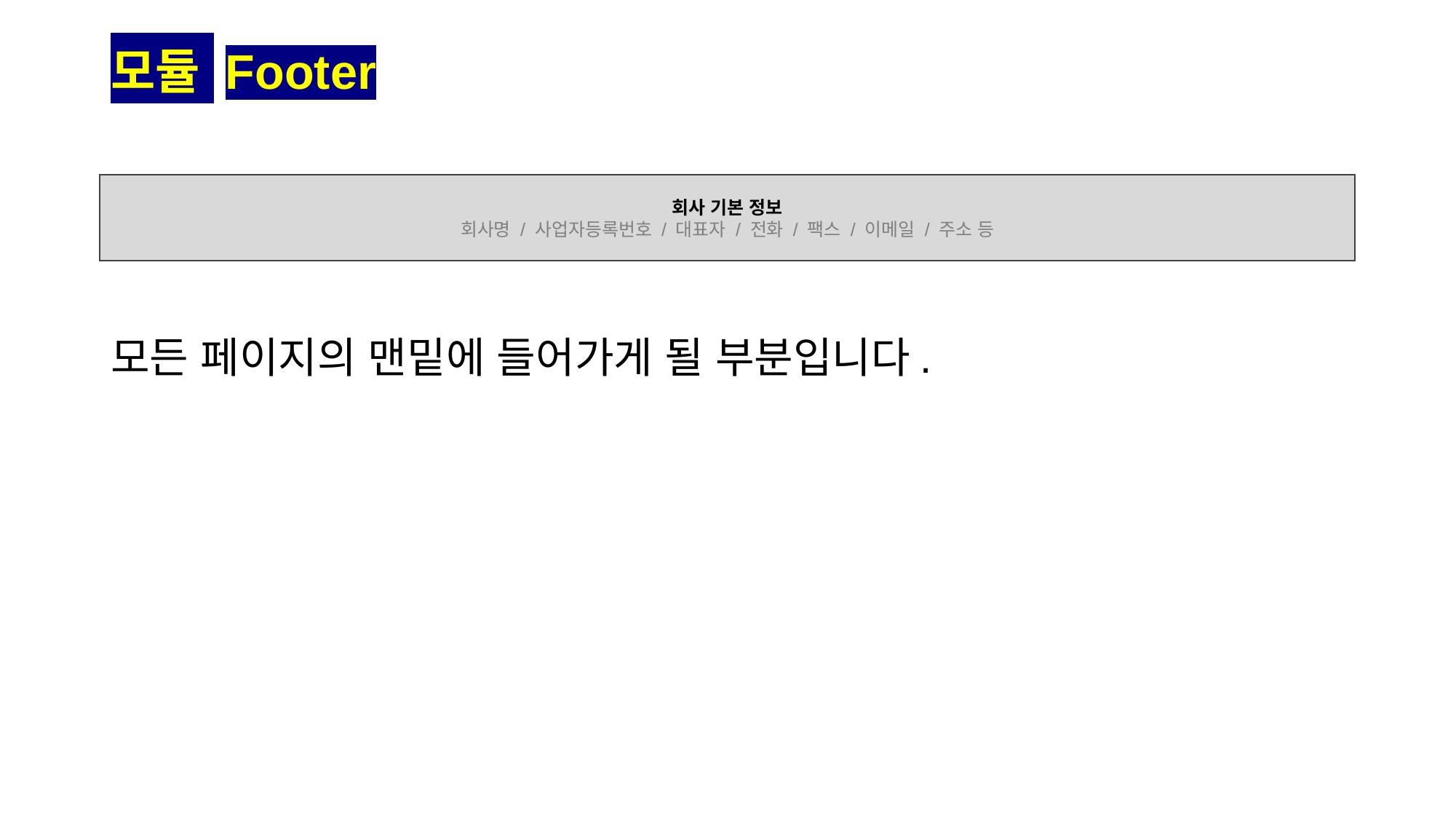

모듈 Footer
회사 기본 정보
회사명 / 사업자등록번호 / 대표자 / 전화 / 팩스 / 이메일 / 주소 등
모든 페이지의 맨밑에 들어가게 될 부분입니다.